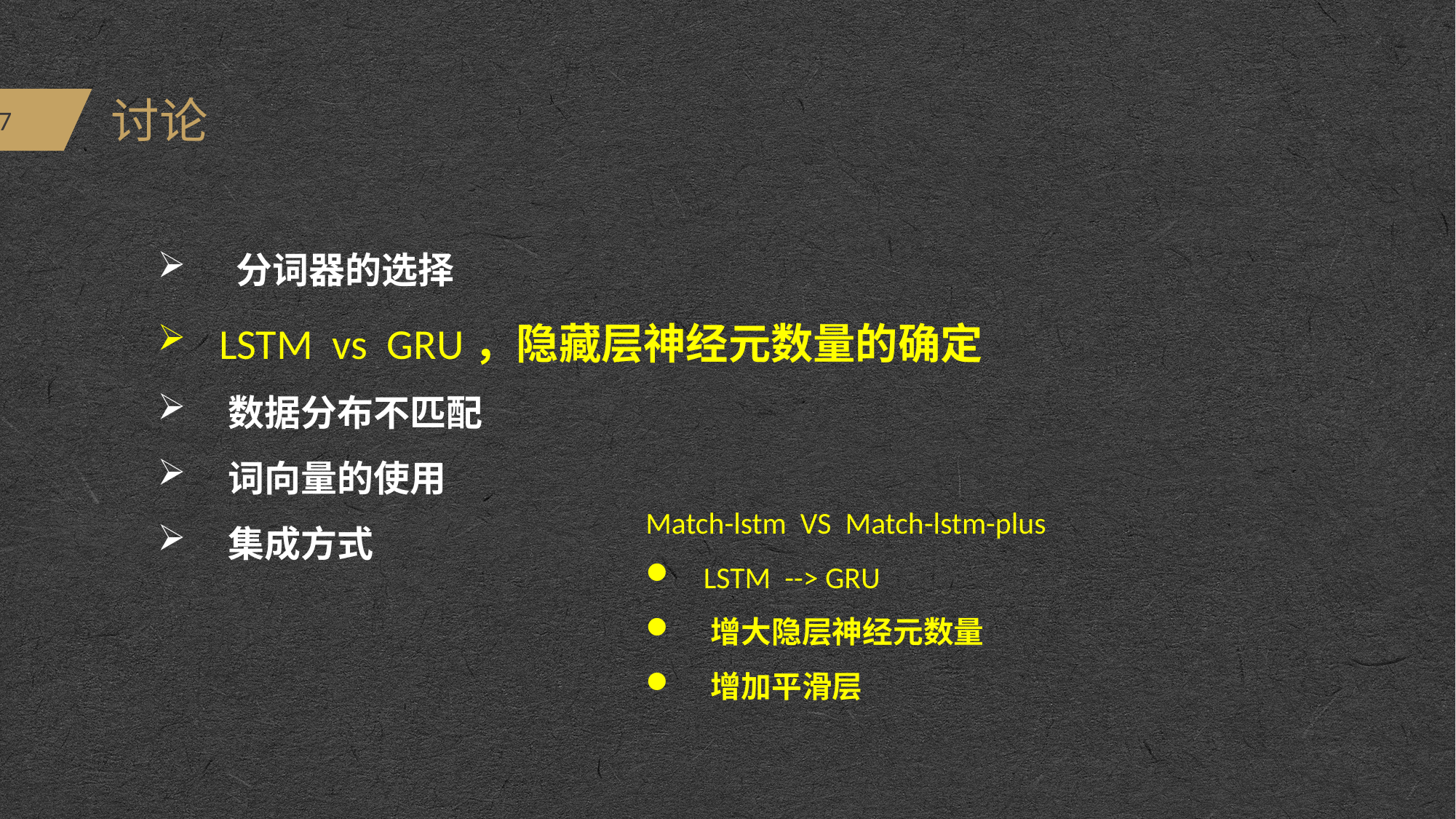

# 讨论
     分词器的选择
    LSTM  vs  GRU，隐藏层神经元数量的确定
    数据分布不匹配
    词向量的使用
    集成方式
Match-lstm  VS  Match-lstm-plus
    LSTM  --> GRU
    增大隐层神经元数量
    增加平滑层